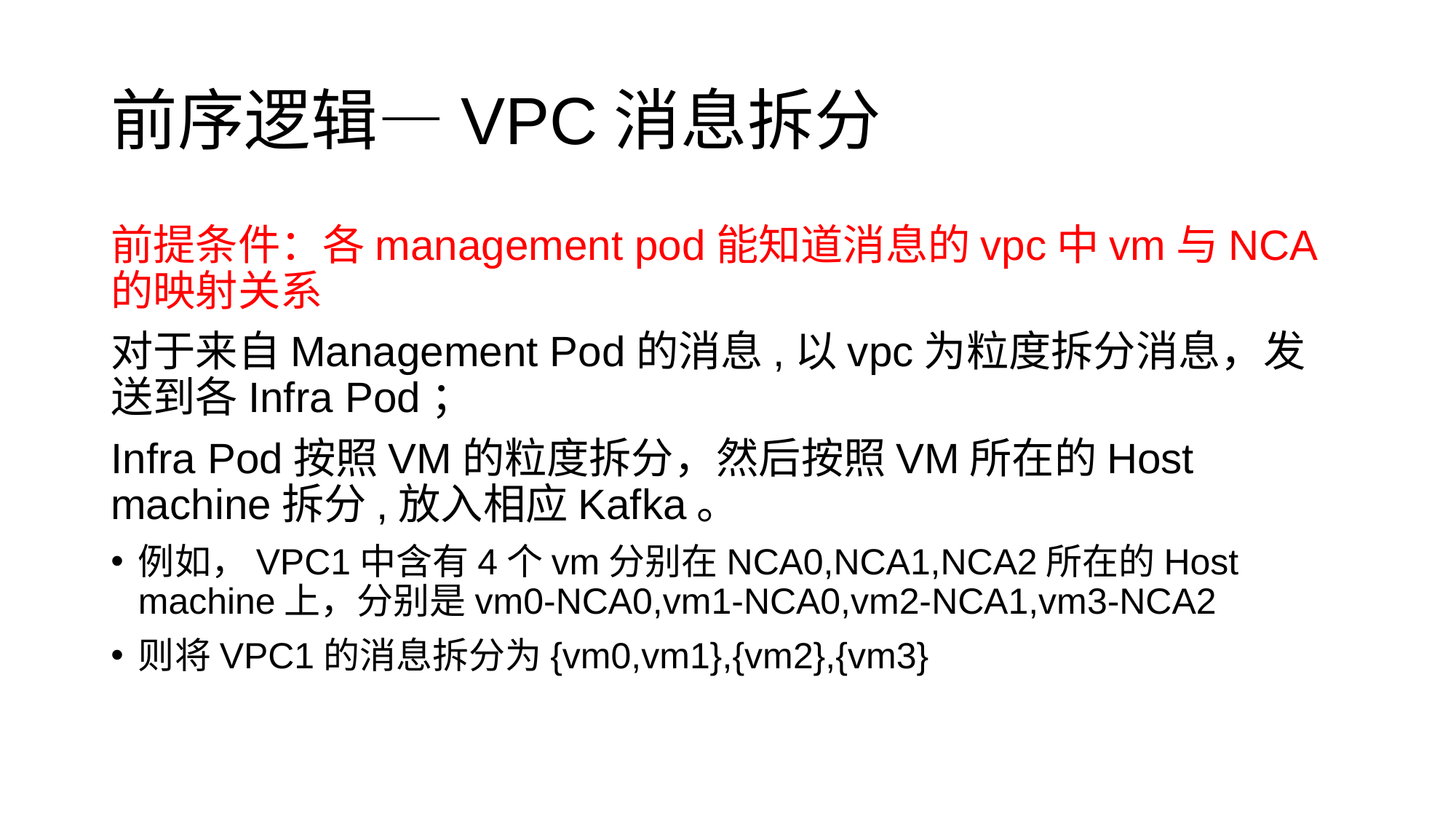

# 前序逻辑—VPC消息拆分
前提条件：各management pod能知道消息的vpc中vm与NCA的映射关系
对于来自Management Pod的消息,以vpc为粒度拆分消息，发送到各Infra Pod；
Infra Pod按照VM的粒度拆分，然后按照VM所在的Host machine拆分,放入相应Kafka。
例如，VPC1中含有4个vm分别在NCA0,NCA1,NCA2所在的Host machine上，分别是vm0-NCA0,vm1-NCA0,vm2-NCA1,vm3-NCA2
则将VPC1的消息拆分为{vm0,vm1},{vm2},{vm3}